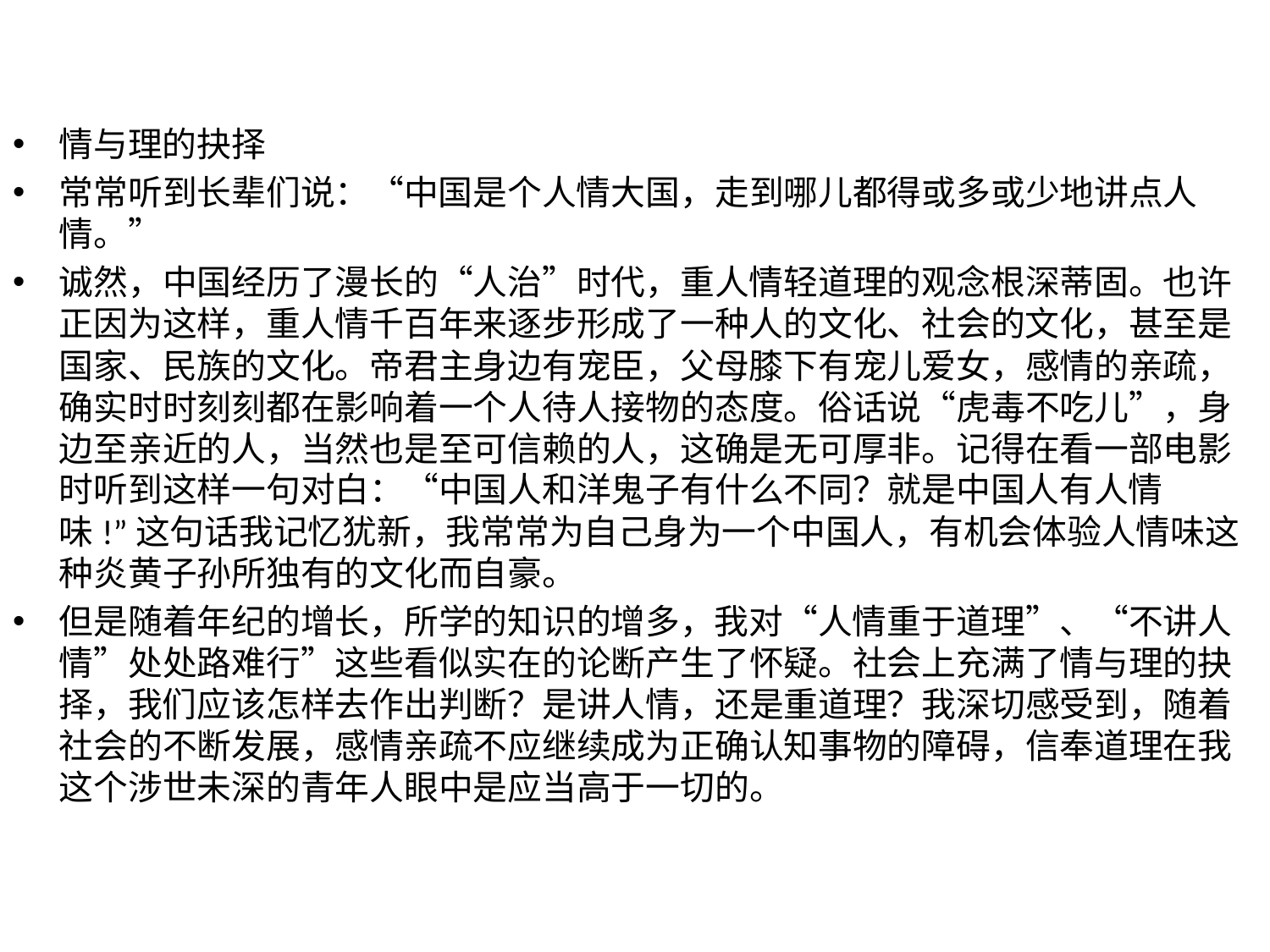

#
情与理的抉择
常常听到长辈们说：“中国是个人情大国，走到哪儿都得或多或少地讲点人情。”
诚然，中国经历了漫长的“人治”时代，重人情轻道理的观念根深蒂固。也许正因为这样，重人情千百年来逐步形成了一种人的文化、社会的文化，甚至是国家、民族的文化。帝君主身边有宠臣，父母膝下有宠儿爱女，感情的亲疏，确实时时刻刻都在影响着一个人待人接物的态度。俗话说“虎毒不吃儿”，身边至亲近的人，当然也是至可信赖的人，这确是无可厚非。记得在看一部电影时听到这样一句对白：“中国人和洋鬼子有什么不同？就是中国人有人情味!”这句话我记忆犹新，我常常为自己身为一个中国人，有机会体验人情味这种炎黄子孙所独有的文化而自豪。
但是随着年纪的增长，所学的知识的增多，我对“人情重于道理”、“不讲人情”处处路难行”这些看似实在的论断产生了怀疑。社会上充满了情与理的抉择，我们应该怎样去作出判断？是讲人情，还是重道理？我深切感受到，随着社会的不断发展，感情亲疏不应继续成为正确认知事物的障碍，信奉道理在我这个涉世未深的青年人眼中是应当高于一切的。